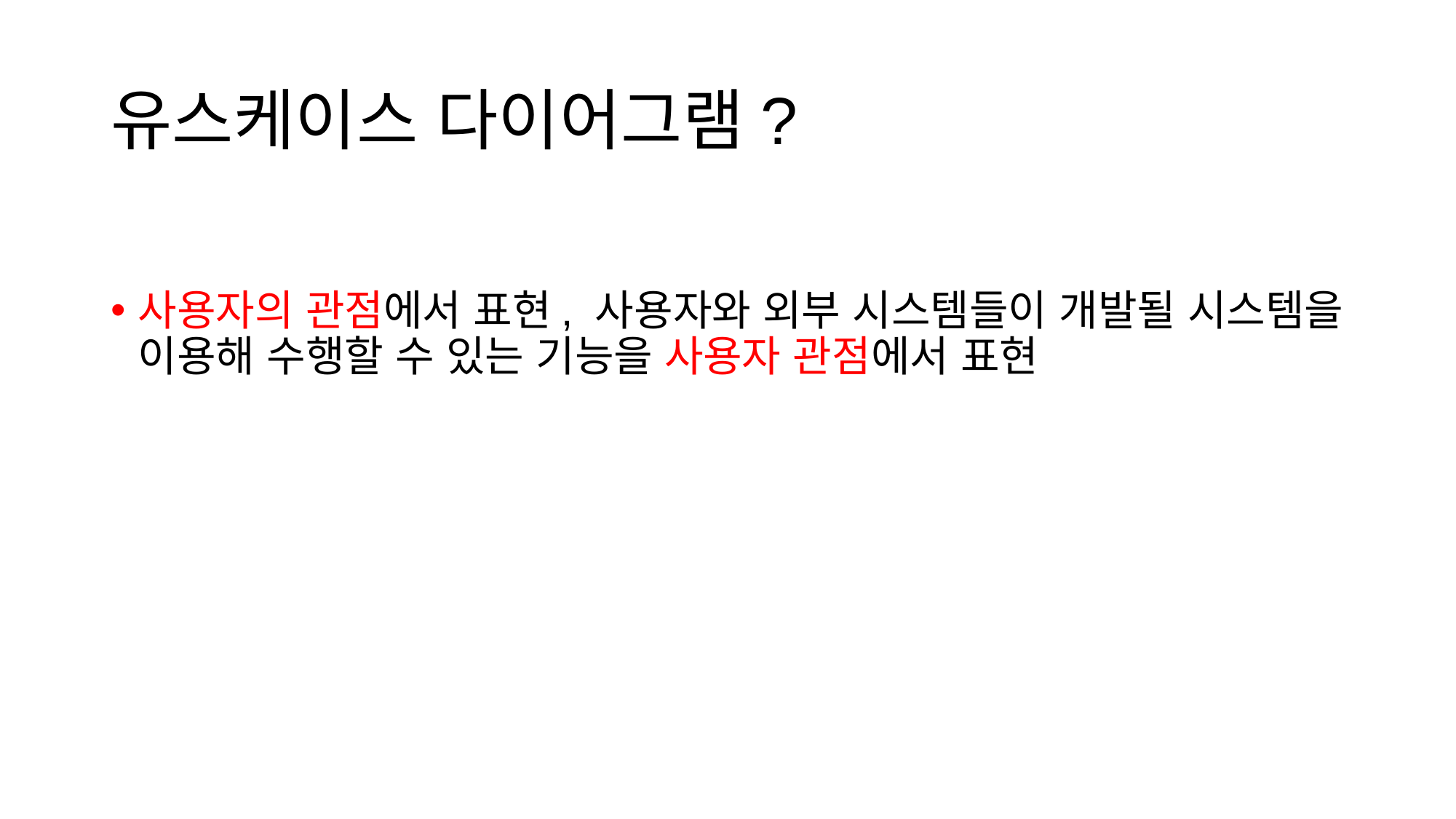

# 유스케이스 다이어그램?

사용자의 관점에서 표현, 사용자와 외부 시스템들이 개발될 시스템을 이용해 수행할 수 있는 기능을 사용자 관점에서 표현